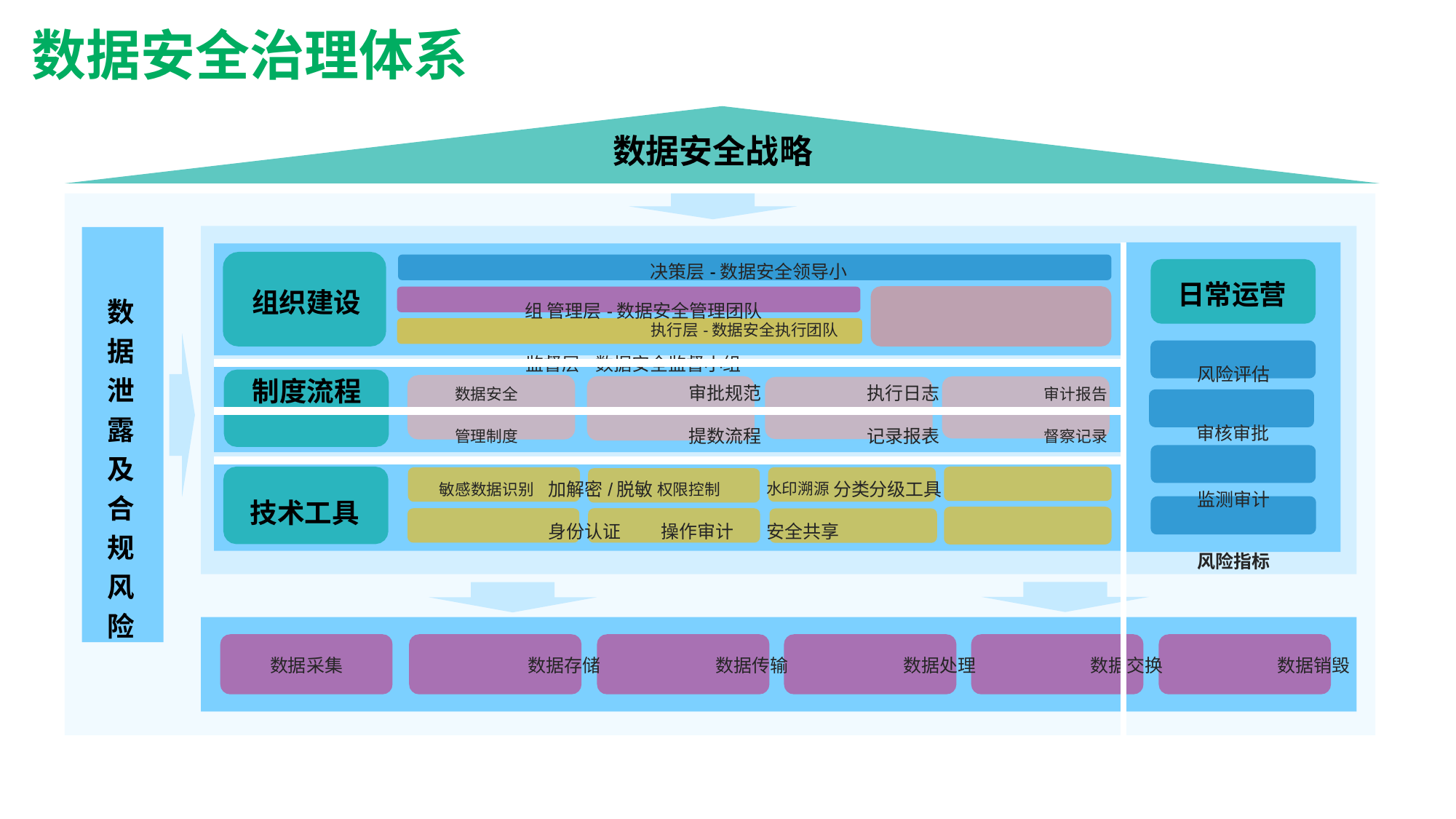

# 数据安全治理体系

数据安全战略

数 据 泄 露 及 合 规 风 险

| 组织建设 | 决策层-数据安全领导小组 管理层-数据安全管理团队 执行层-数据安全执行团队 监督层-数据安全监督小组 | 日常运营 风险评估 审核审批 监测审计 风险指标 |
| --- | --- | --- |
| 制度流程 | 数据安全 审批规范 执行日志 审计报告 |  |
|  | 管理制度 提数流程 记录报表 督察记录 |  |
| 技术工具 | 敏感数据识别 加解密/脱敏 权限控制 水印溯源 分类分级工具 身份认证 操作审计 安全共享 |  |

数据采集	数据存储	数据传输	数据处理	数据交换	数据销毁